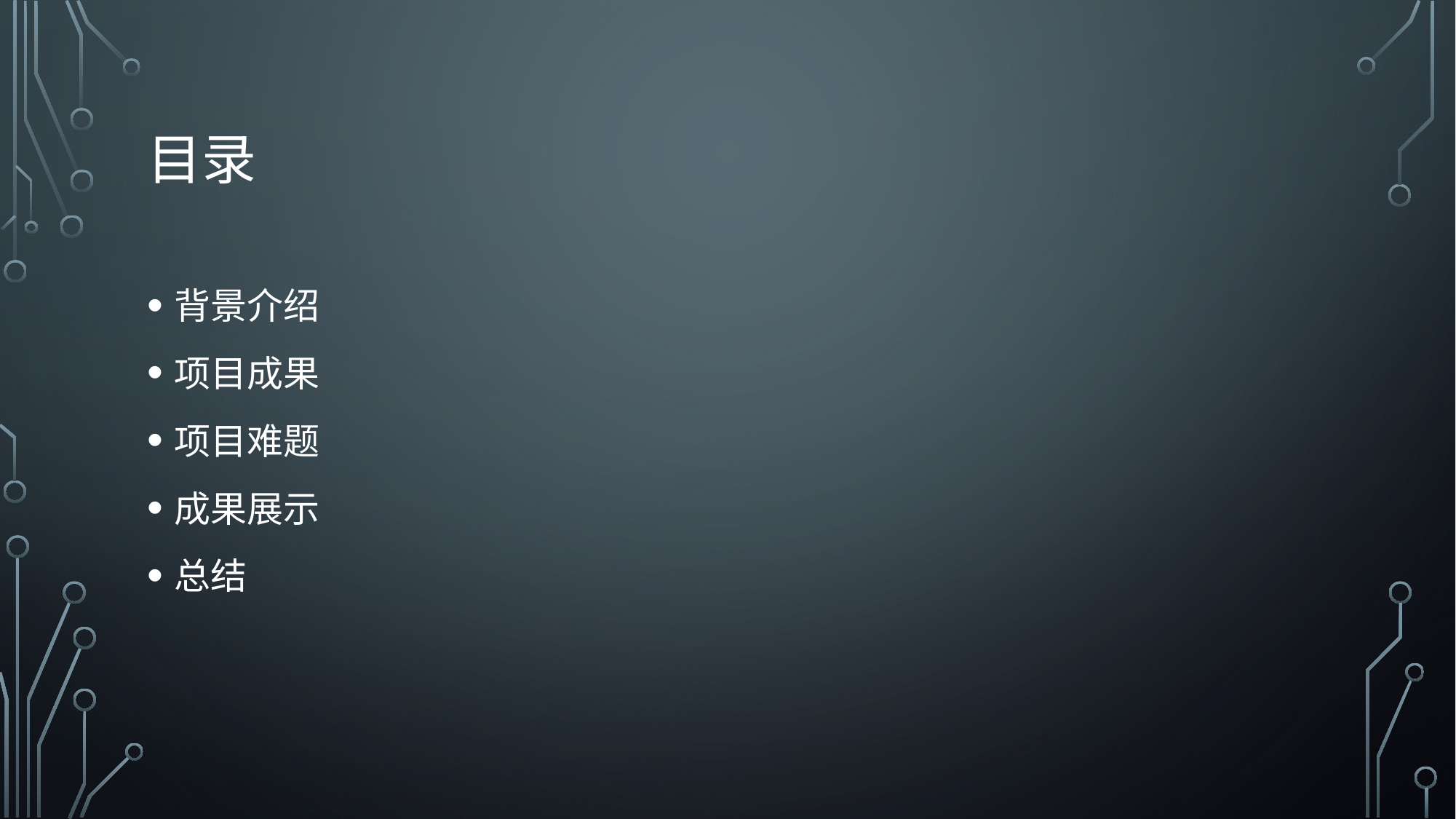

# 目录
背景介绍
项目成果
项目难题
成果展示
总结